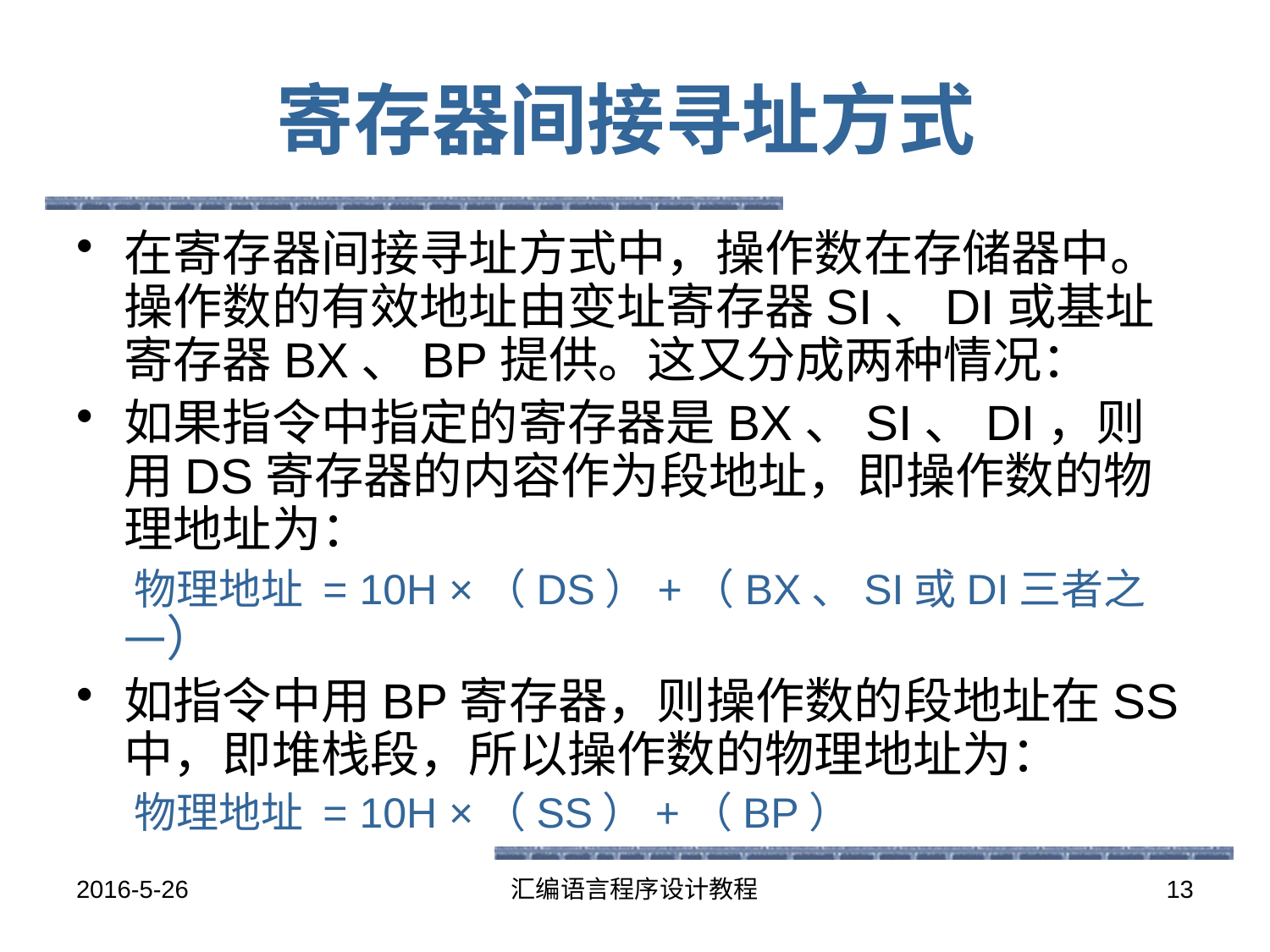

# 寄存器间接寻址方式
在寄存器间接寻址方式中，操作数在存储器中。操作数的有效地址由变址寄存器SI、DI或基址寄存器BX、BP提供。这又分成两种情况：
如果指令中指定的寄存器是BX、SI、DI，则用DS寄存器的内容作为段地址，即操作数的物理地址为：
     物理地址 = 10H ×（DS）+（BX、SI或DI三者之一）
如指令中用BP寄存器，则操作数的段地址在SS中，即堆栈段，所以操作数的物理地址为：
     物理地址 = 10H ×（SS）+（BP）
2016-5-26
汇编语言程序设计教程
13